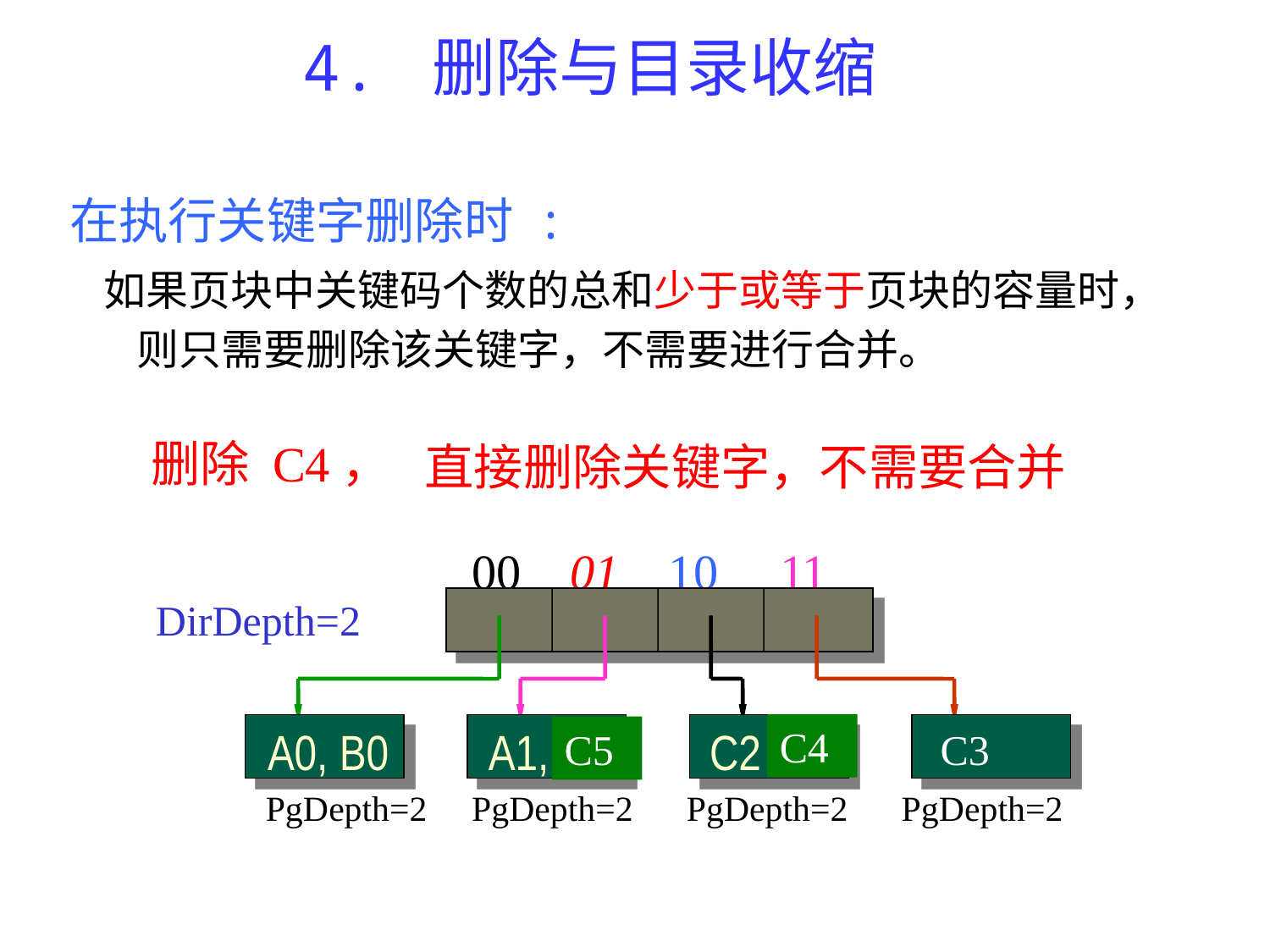

4. 删除与目录收缩
#

在执行关键字删除时 :
  如果页块中关键码个数的总和少于或等于页块的容量时，
      则只需要删除该关键字，不需要进行合并。
删除 C4，
直接删除关键字，不需要合并
00    01    10     11
DirDepth=2

A0, B0

A1,

C2

PgDepth=2     PgDepth=2      PgDepth=2      PgDepth=2
C4
C5
C3